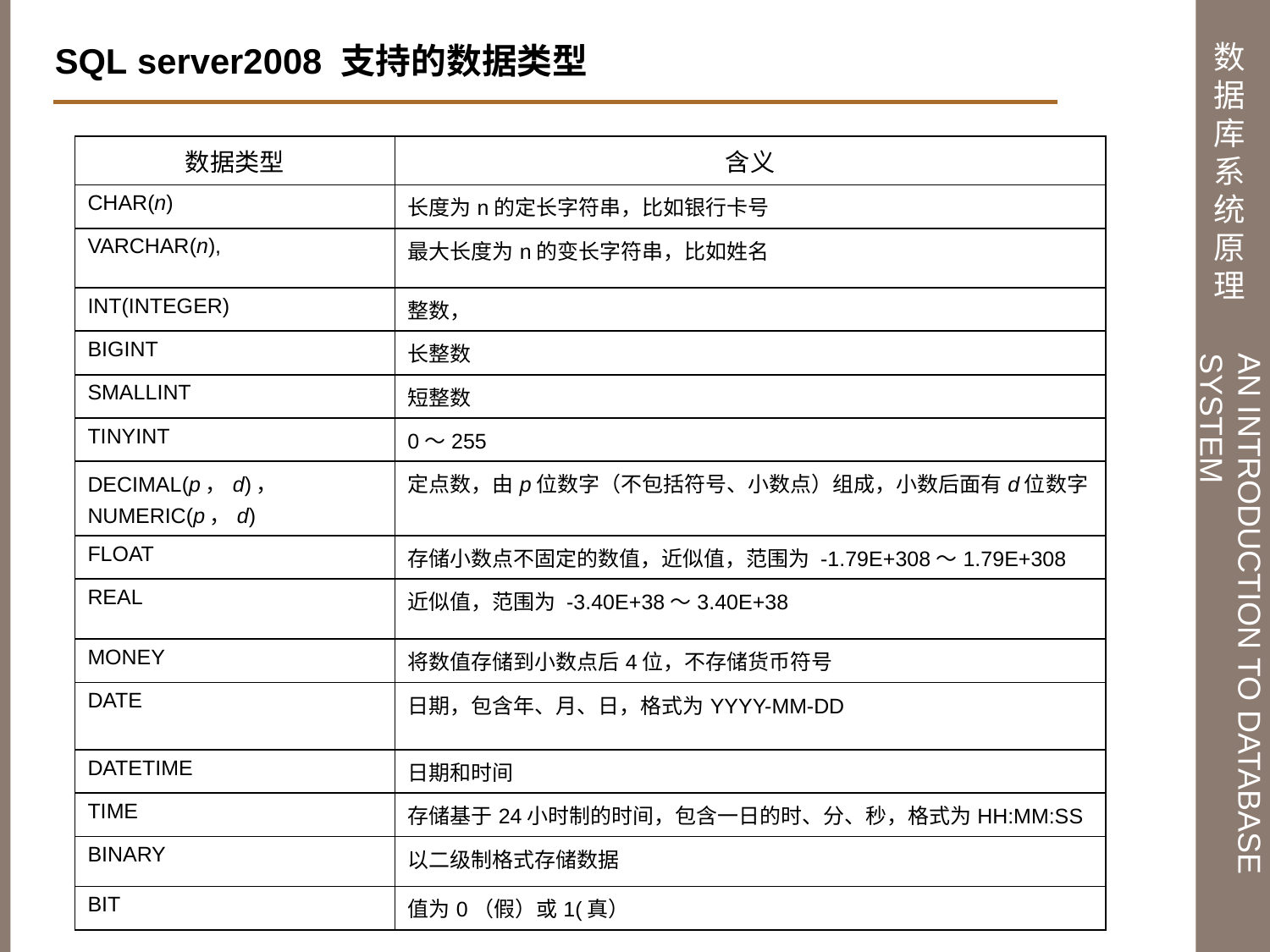

SQL server2008 支持的数据类型
| 数据类型 | 含义 |
| --- | --- |
| CHAR(n) | 长度为n的定长字符串，比如银行卡号 |
| VARCHAR(n), | 最大长度为n的变长字符串，比如姓名 |
| INT(INTEGER) | 整数， |
| BIGINT | 长整数 |
| SMALLINT | 短整数 |
| TINYINT | 0～255 |
| DECIMAL(p，d)， NUMERIC(p，d) | 定点数，由p位数字（不包括符号、小数点）组成，小数后面有d位数字 |
| FLOAT | 存储小数点不固定的数值，近似值，范围为 -1.79E+308～1.79E+308 |
| REAL | 近似值，范围为 -3.40E+38～3.40E+38 |
| MONEY | 将数值存储到小数点后4位，不存储货币符号 |
| DATE | 日期，包含年、月、日，格式为YYYY-MM-DD |
| DATETIME | 日期和时间 |
| TIME | 存储基于24小时制的时间，包含一日的时、分、秒，格式为HH:MM:SS |
| BINARY | 以二级制格式存储数据 |
| BIT | 值为0（假）或1(真） |